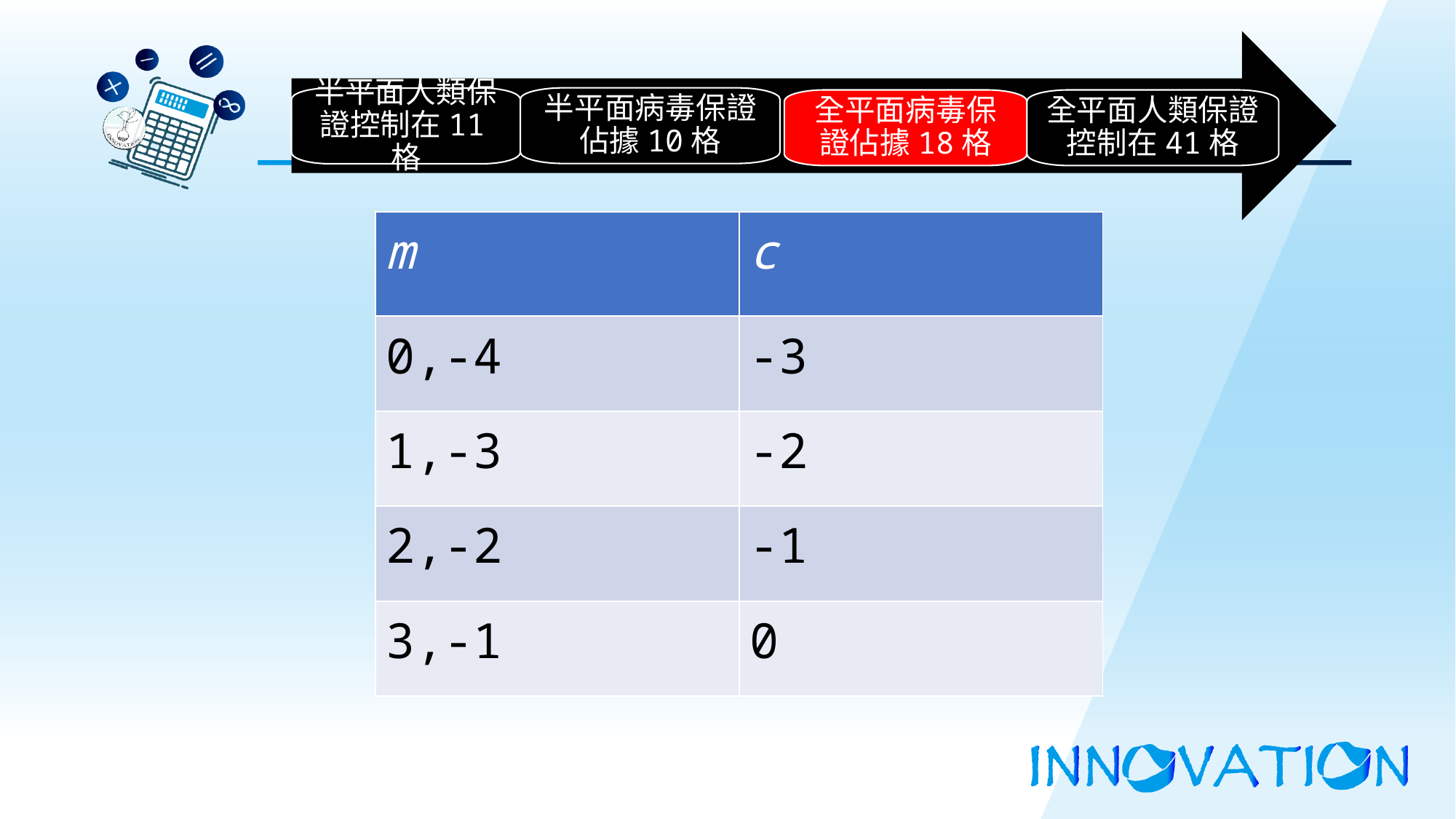

半平面病毒保證佔據10格
半平面人類保證控制在11格
全平面病毒保證佔據18格
全平面人類保證控制在41格
| m | c |
| --- | --- |
| 0,-4 | -3 |
| 1,-3 | -2 |
| 2,-2 | -1 |
| 3,-1 | 0 |